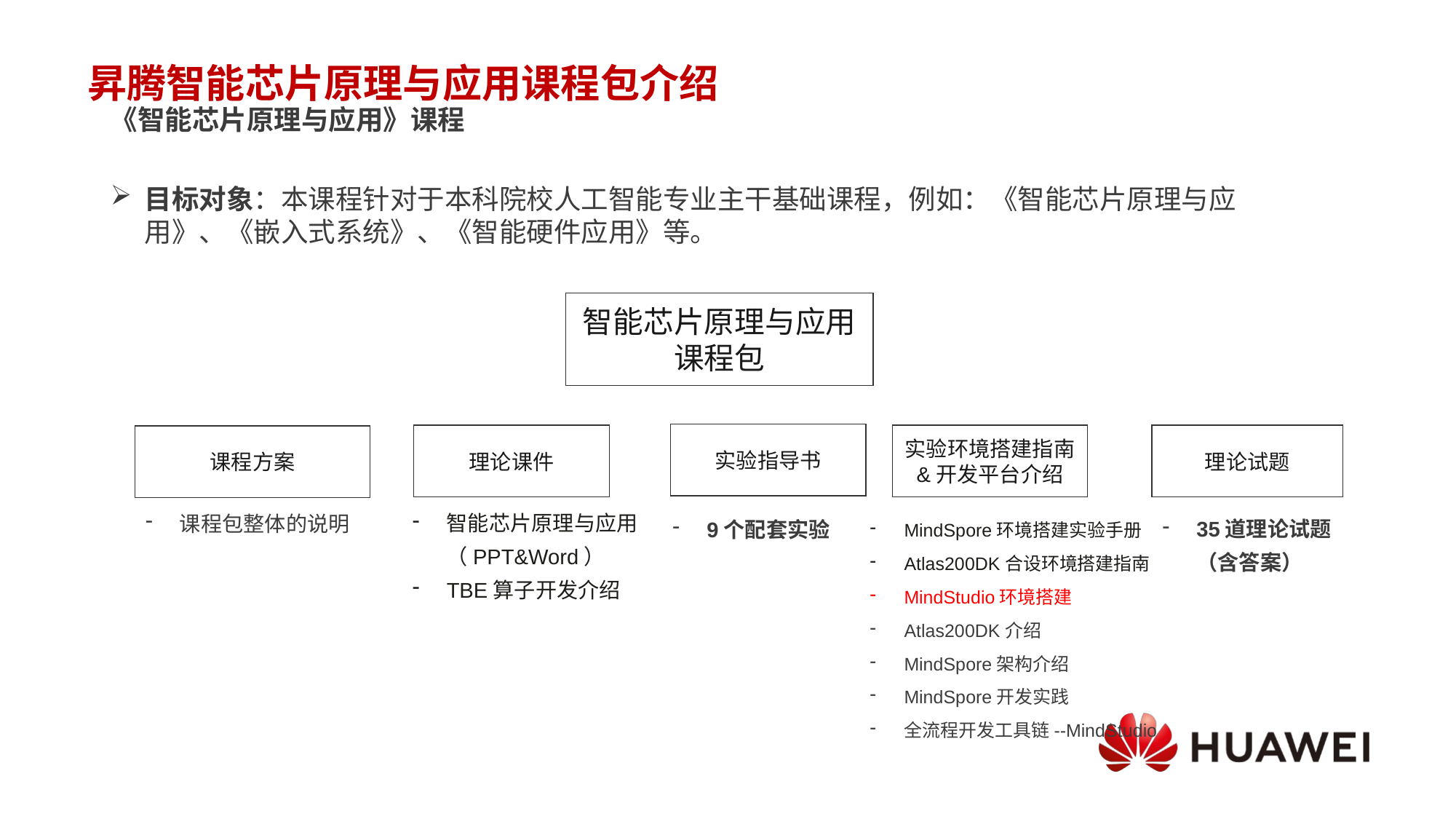

# 昇腾智能芯片原理与应用课程包介绍
《智能芯片原理与应用》课程
目标对象：本课程针对于本科院校人工智能专业主干基础课程，例如：《智能芯片原理与应用》、《嵌入式系统》、《智能硬件应用》等。
智能芯片原理与应用
课程包
理论课件
实验环境搭建指南
&开发平台介绍
课程方案

课程包整体的说明
MindSpore环境搭建实验手册
Atlas200DK合设环境搭建指南
MindStudio环境搭建
Atlas200DK介绍
MindSpore架构介绍
MindSpore开发实践
全流程开发工具链--MindStudio
理论试题
35道理论试题（含答案）
实验指导书
智能芯片原理与应用（PPT&Word）
TBE算子开发介绍
9个配套实验